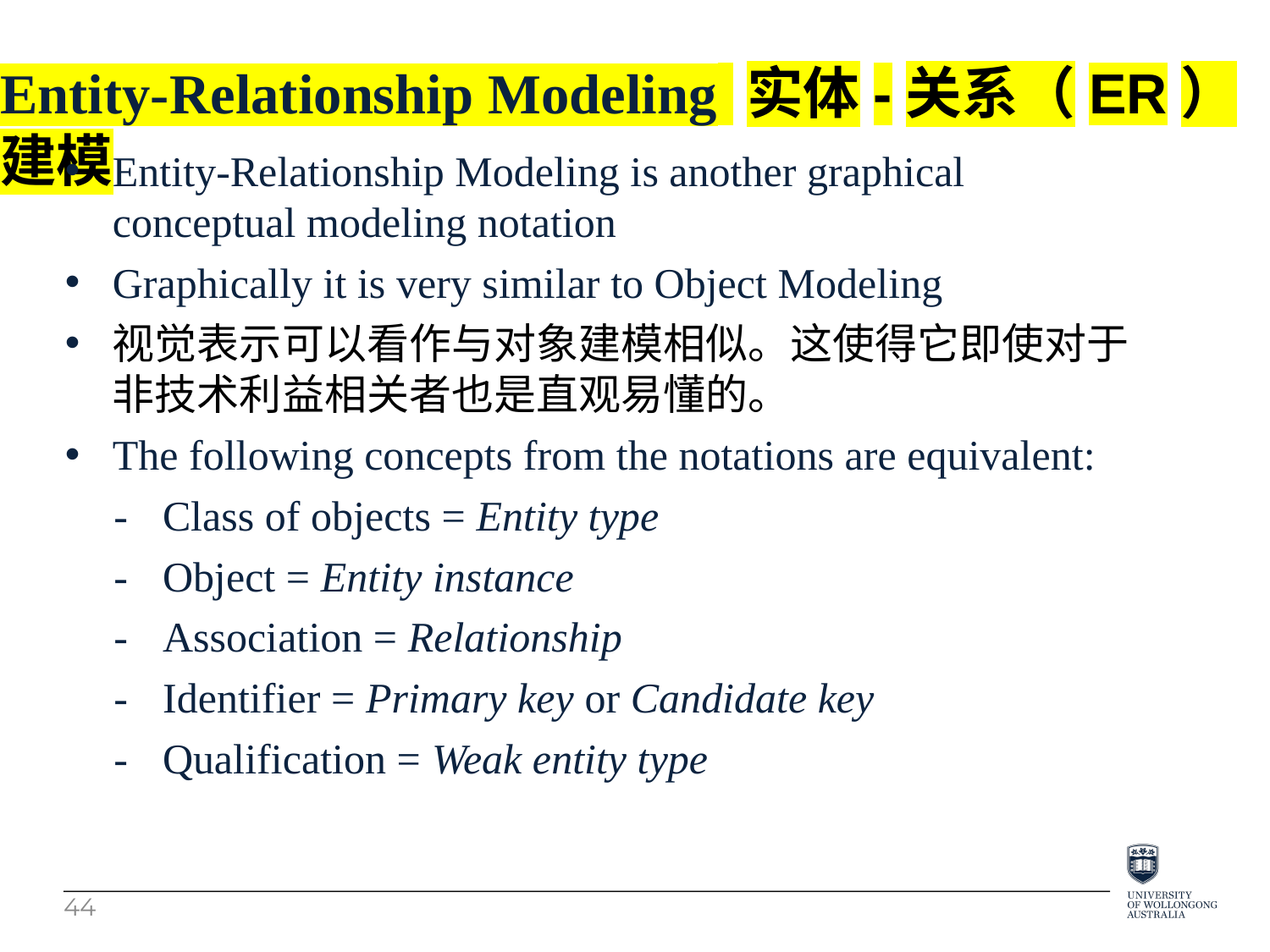

Entity-Relationship Modeling 实体-关系（ER）建模
Entity-Relationship Modeling is another graphical conceptual modeling notation
Graphically it is very similar to Object Modeling
视觉表示可以看作与对象建模相似。这使得它即使对于非技术利益相关者也是直观易懂的。
The following concepts from the notations are equivalent:
-	Class of objects = Entity type
-	Object = Entity instance
-	Association = Relationship
-	Identifier = Primary key or Candidate key
-	Qualification = Weak entity type

44